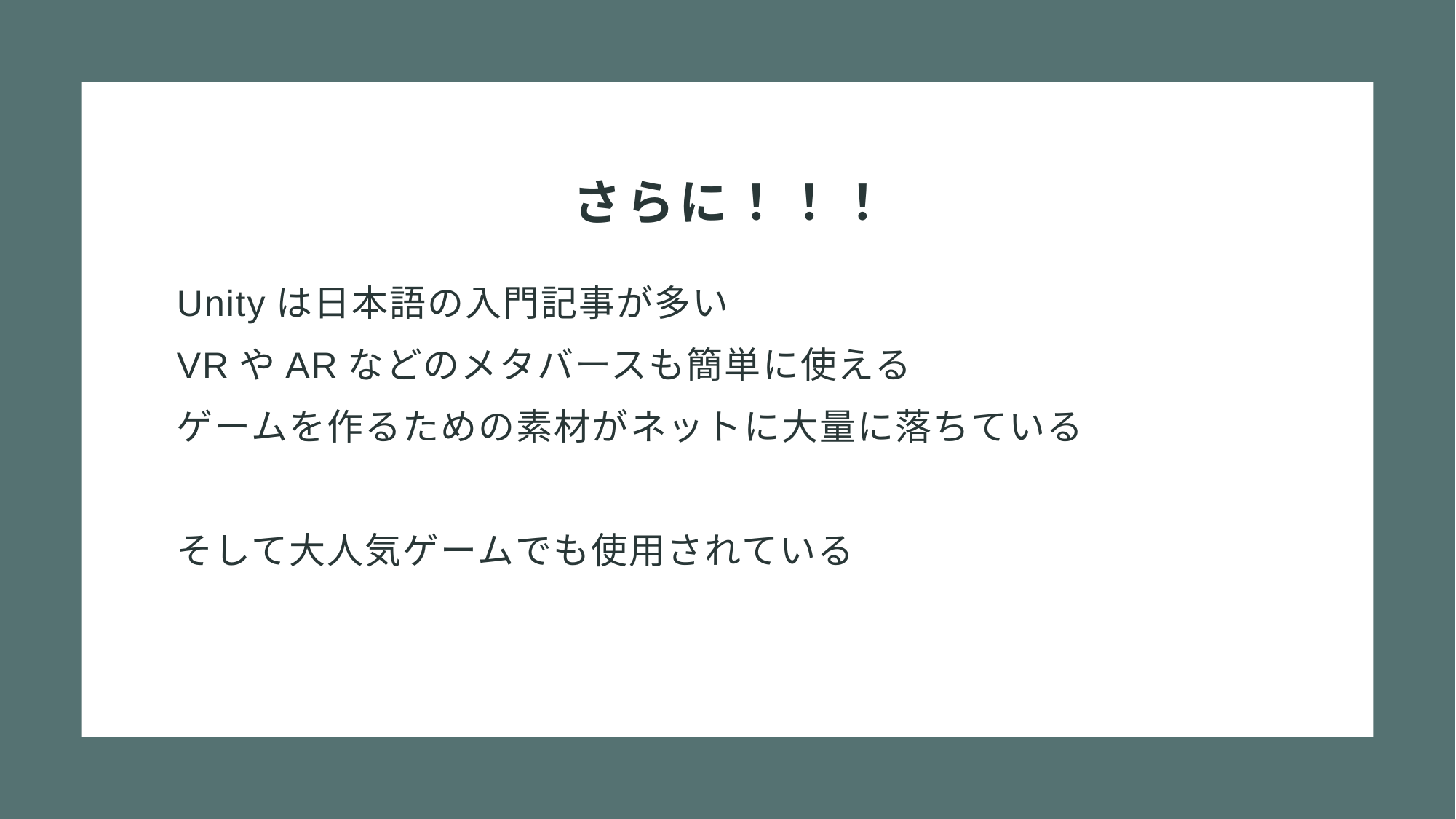

# さらに！！！
Unityは日本語の入門記事が多い
VRやARなどのメタバースも簡単に使える
ゲームを作るための素材がネットに大量に落ちている

そして大人気ゲームでも使用されている